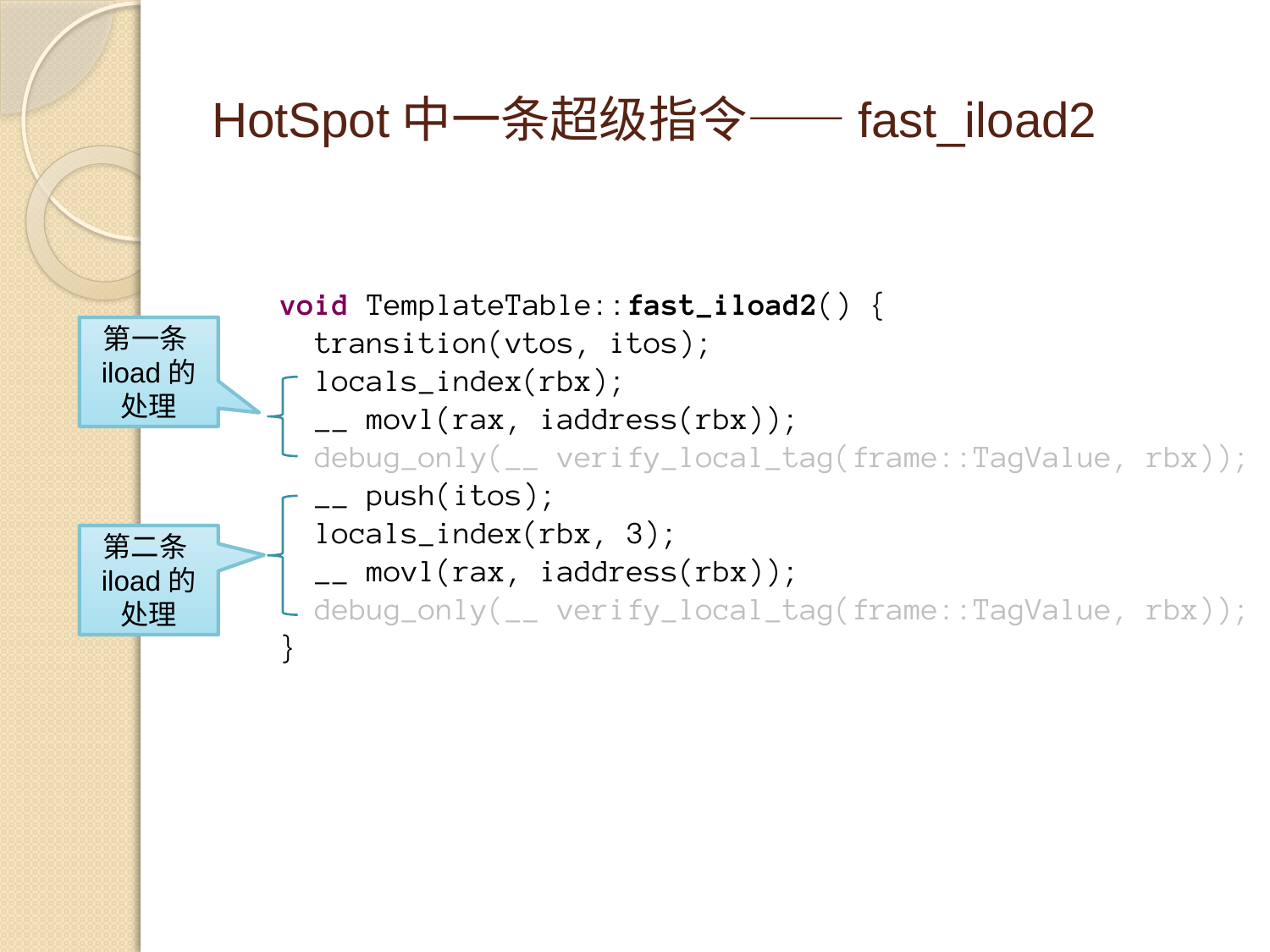

# HotSpot中一条超级指令——fast_iload2
void TemplateTable::fast_iload2() {
  transition(vtos, itos);
  locals_index(rbx);
  __ movl(rax, iaddress(rbx));
  debug_only(__ verify_local_tag(frame::TagValue, rbx));
  __ push(itos);
  locals_index(rbx, 3);
  __ movl(rax, iaddress(rbx));
  debug_only(__ verify_local_tag(frame::TagValue, rbx));
}
第一条iload的处理

第二条iload的处理